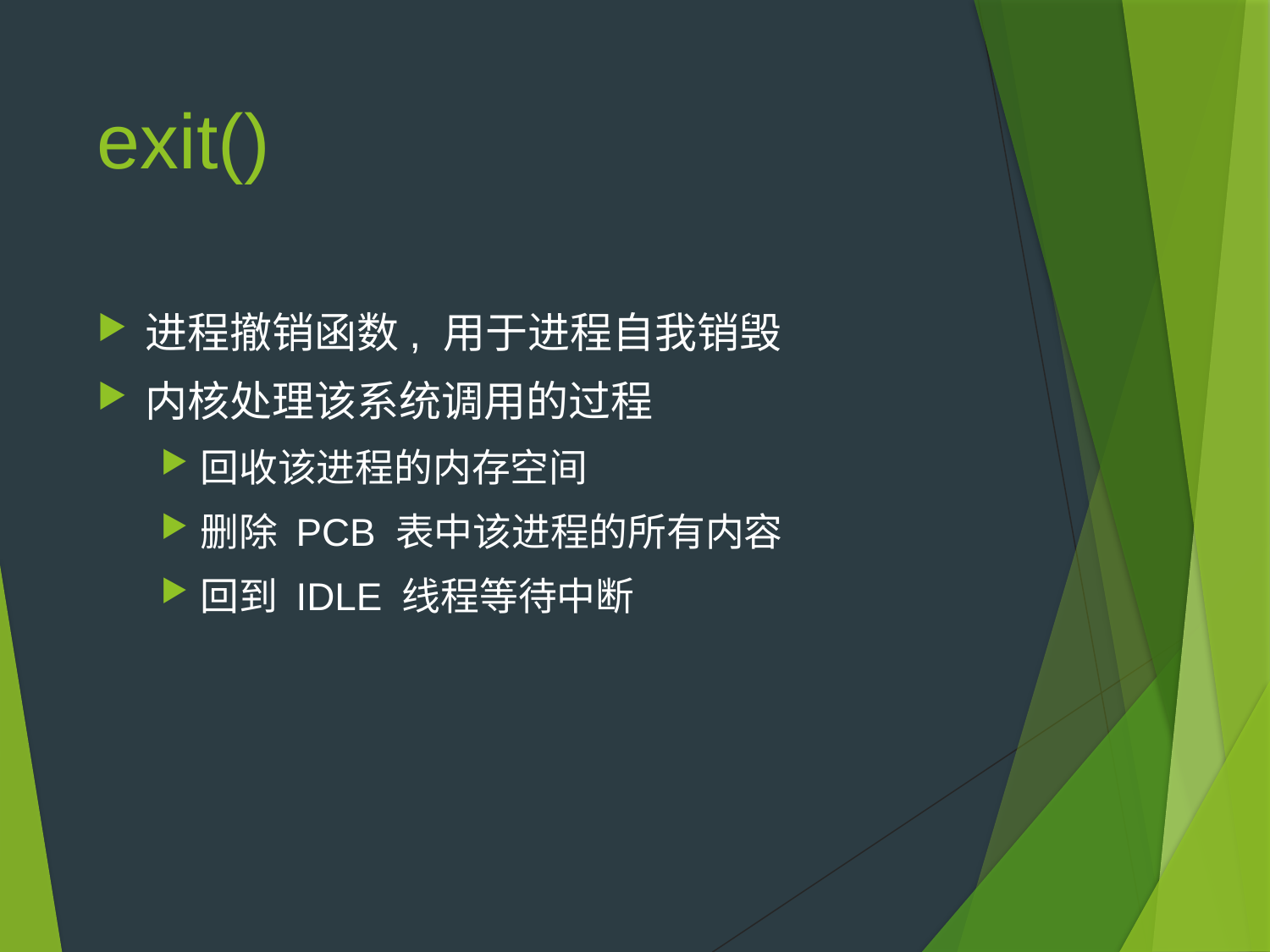

# exit()
进程撤销函数, 用于进程自我销毁
内核处理该系统调用的过程
回收该进程的内存空间
删除 PCB 表中该进程的所有内容
回到 IDLE 线程等待中断